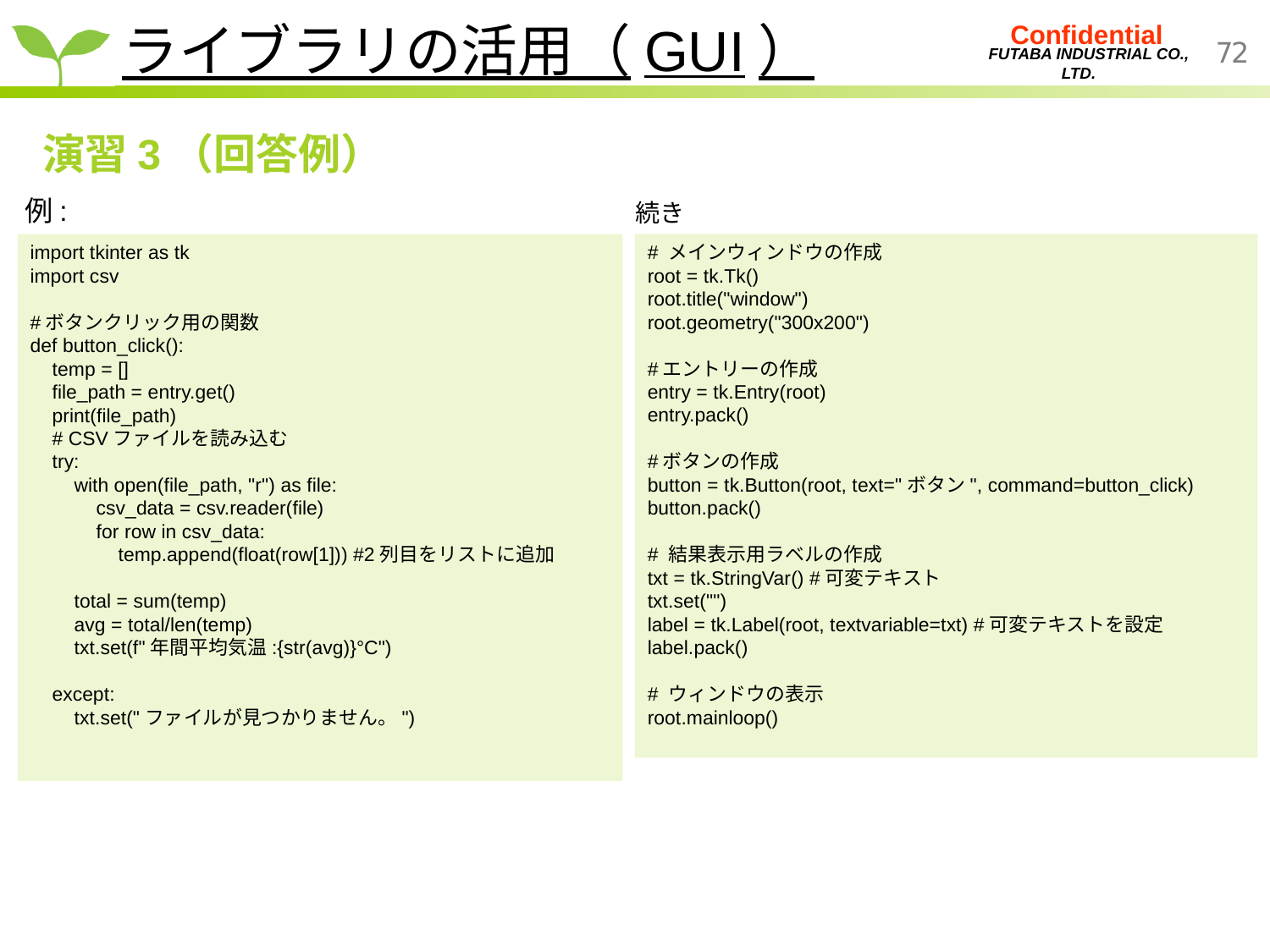

ライブラリの活用（GUI）
演習3（回答例）
例:
続き
import tkinter as tk
import csv

#ボタンクリック用の関数
def button_click():
    temp = []
    file_path = entry.get()
    print(file_path)
    # CSVファイルを読み込む
    try:
        with open(file_path, "r") as file:
            csv_data = csv.reader(file)
            for row in csv_data:
                temp.append(float(row[1])) #2列目をリストに追加

        total = sum(temp)
        avg = total/len(temp)
        txt.set(f"年間平均気温:{str(avg)}°C")

    except:
        txt.set("ファイルが見つかりません。")

# メインウィンドウの作成
root = tk.Tk()
root.title("window")
root.geometry("300x200")

#エントリーの作成
entry = tk.Entry(root)
entry.pack()

#ボタンの作成
button = tk.Button(root, text="ボタン", command=button_click)
button.pack()

# 結果表示用ラベルの作成
txt = tk.StringVar() #可変テキスト
txt.set("")
label = tk.Label(root, textvariable=txt) #可変テキストを設定
label.pack()

# ウィンドウの表示
root.mainloop()